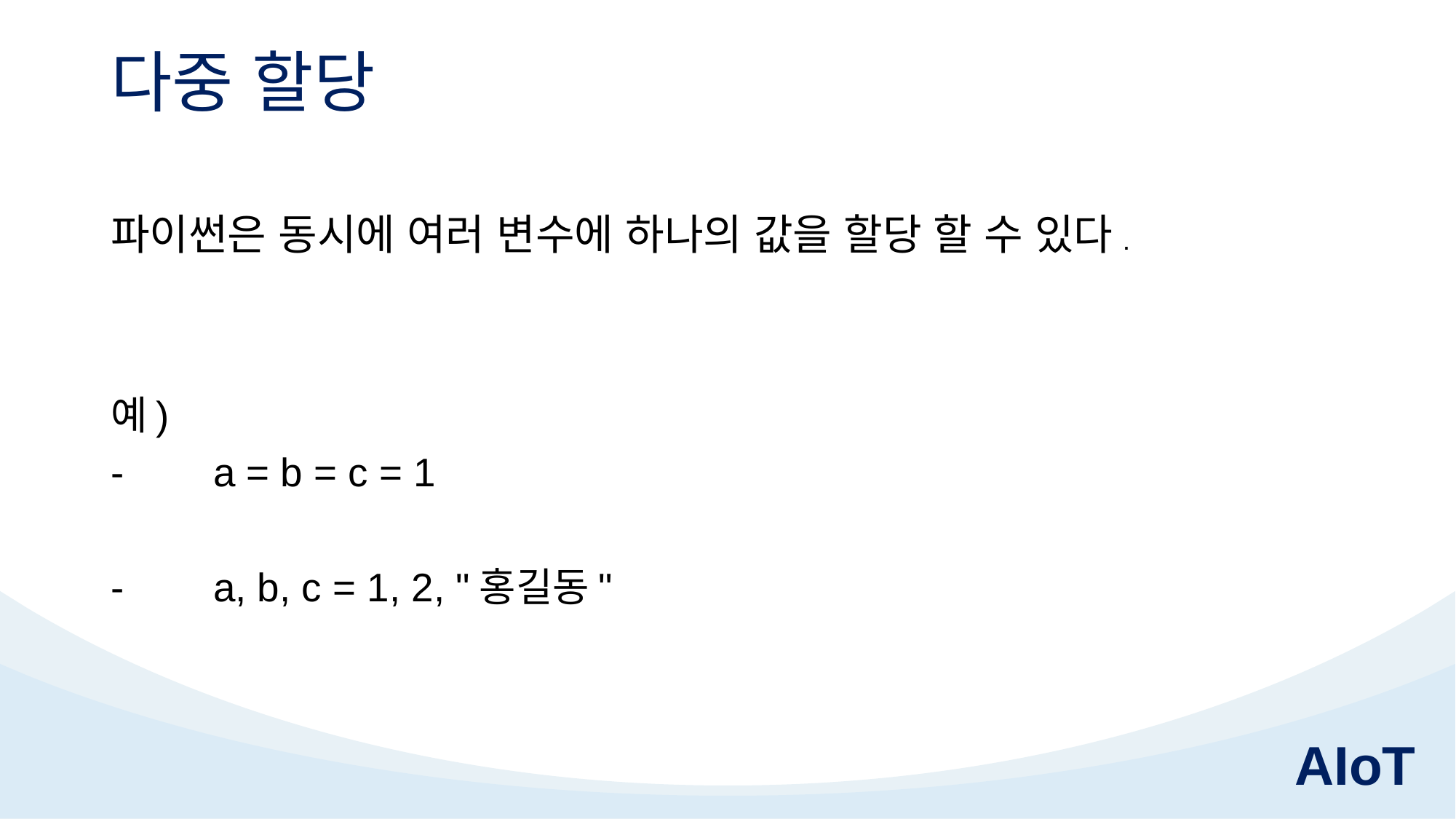

# 다중 할당
파이썬은 동시에 여러 변수에 하나의 값을 할당 할 수 있다.
예)
-	a = b = c = 1

-	a, b, c = 1, 2, "홍길동"